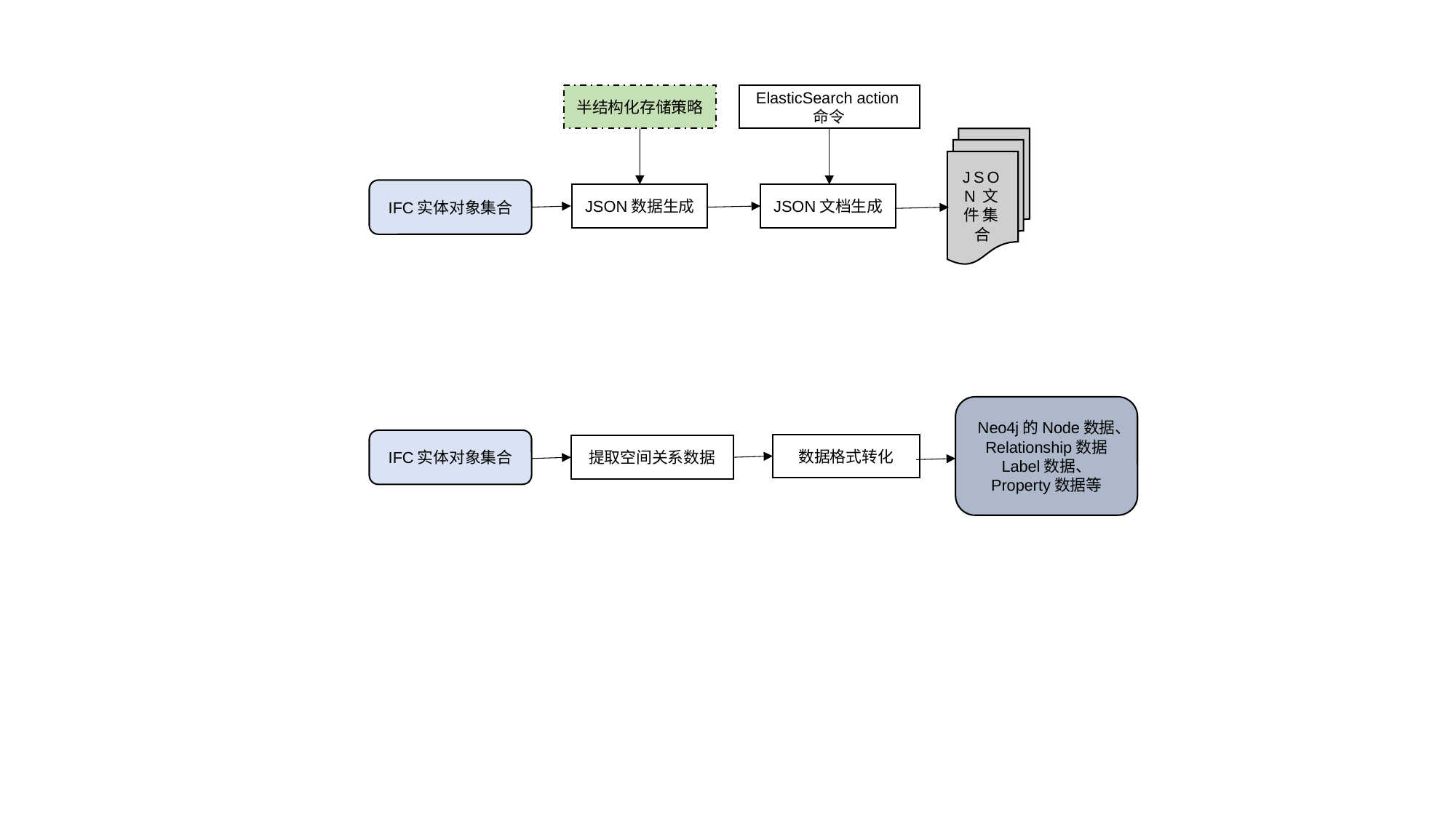

半结构化存储策略
ElasticSearch action命令
JSON文件集合
IFC实体对象集合
JSON数据生成
JSON文档生成
Neo4j的Node数据、Relationship数据
Label数据、
Property数据等
IFC实体对象集合
数据格式转化
提取空间关系数据